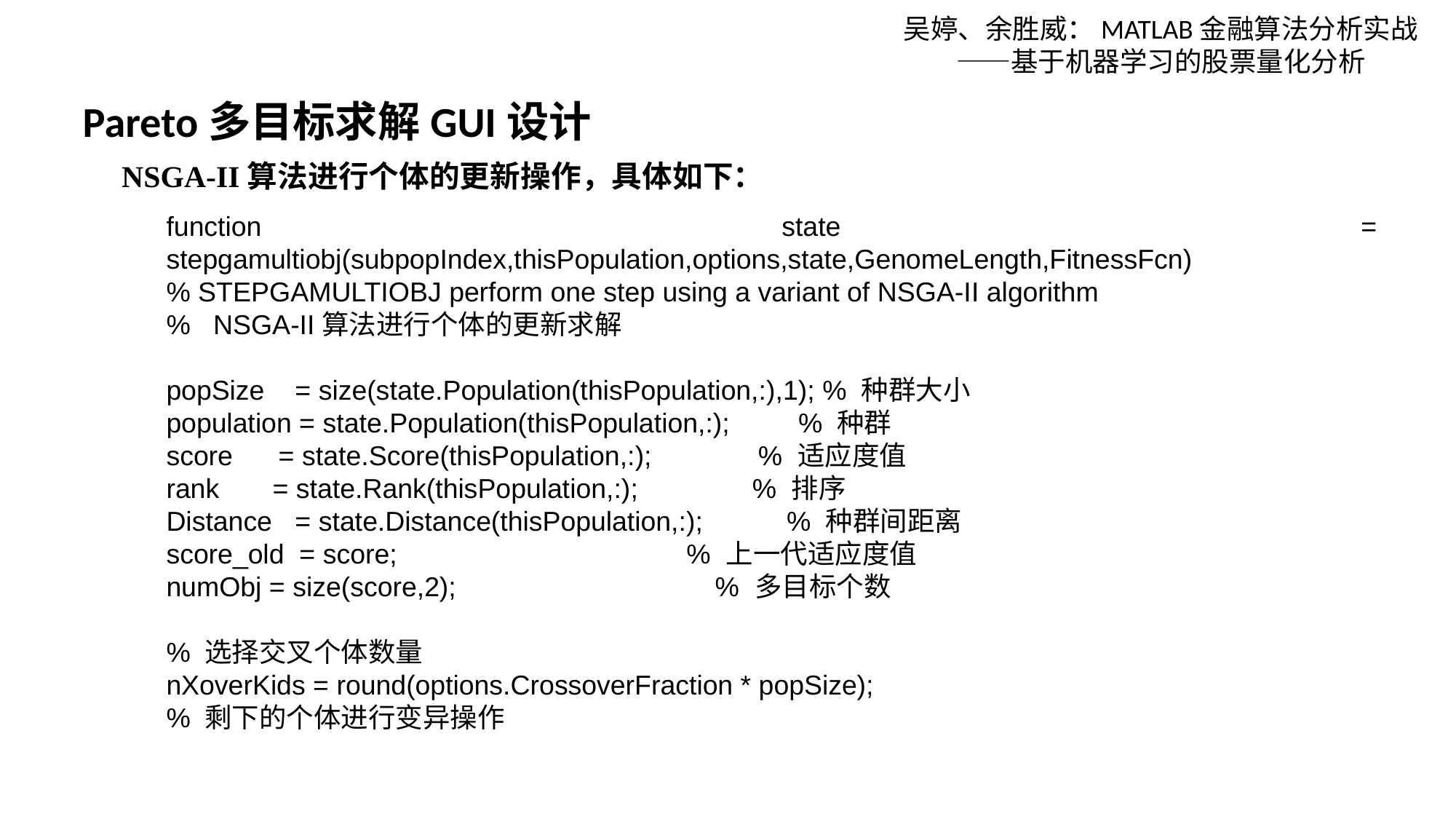

吴婷、余胜威：MATLAB金融算法分析实战——基于机器学习的股票量化分析
Pareto多目标求解GUI设计
NSGA-II算法进行个体的更新操作，具体如下：
function state = stepgamultiobj(subpopIndex,thisPopulation,options,state,GenomeLength,FitnessFcn)
% STEPGAMULTIOBJ perform one step using a variant of NSGA-II algorithm
%   NSGA-II算法进行个体的更新求解

popSize    = size(state.Population(thisPopulation,:),1); % 种群大小
population = state.Population(thisPopulation,:);         % 种群
score      = state.Score(thisPopulation,:);              % 适应度值
rank       = state.Rank(thisPopulation,:);               % 排序
Distance   = state.Distance(thisPopulation,:);           % 种群间距离
score_old  = score;                                      % 上一代适应度值
numObj = size(score,2);                                  % 多目标个数

% 选择交叉个体数量
nXoverKids = round(options.CrossoverFraction * popSize);
% 剩下的个体进行变异操作